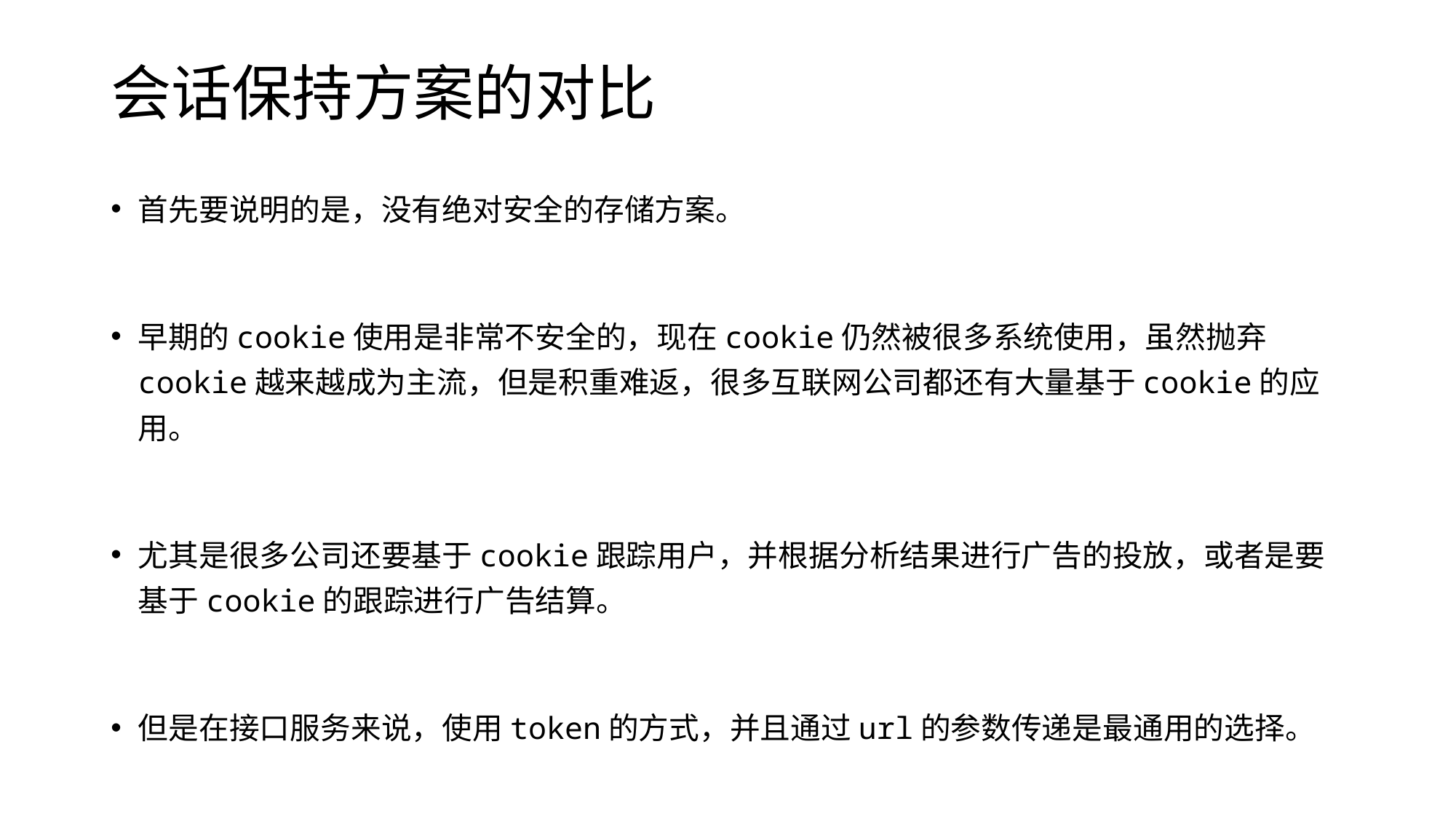

# 会话保持方案的对比
首先要说明的是，没有绝对安全的存储方案。

早期的cookie使用是非常不安全的，现在cookie仍然被很多系统使用，虽然抛弃cookie越来越成为主流，但是积重难返，很多互联网公司都还有大量基于cookie的应用。

尤其是很多公司还要基于cookie跟踪用户，并根据分析结果进行广告的投放，或者是要基于cookie的跟踪进行广告结算。

但是在接口服务来说，使用token的方式，并且通过url的参数传递是最通用的选择。